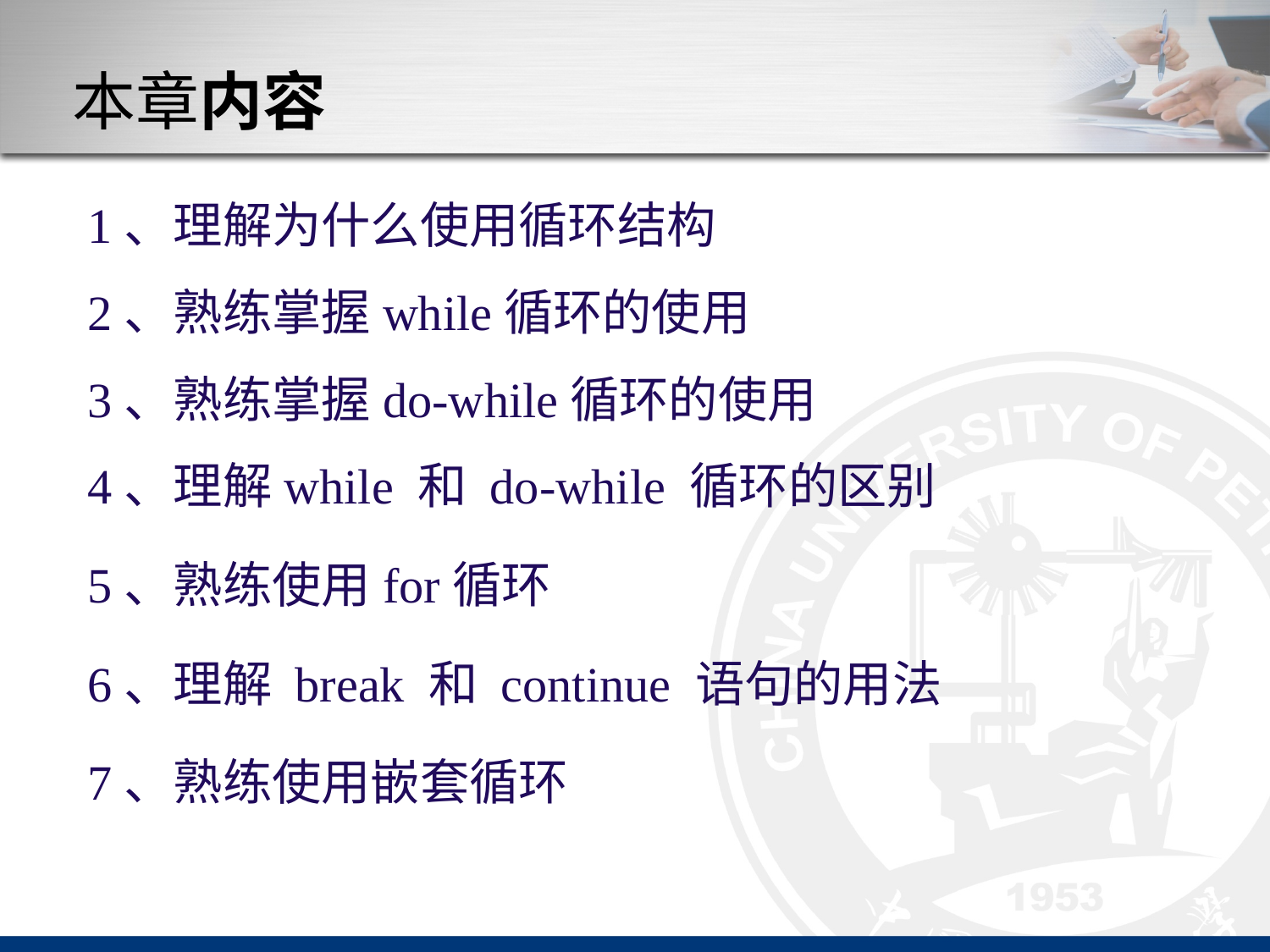

本章内容
1、理解为什么使用循环结构
2、熟练掌握while循环的使用
3、熟练掌握do-while循环的使用
4、理解while 和 do-while 循环的区别
5、熟练使用for循环
6、理解 break 和 continue 语句的用法
7、熟练使用嵌套循环